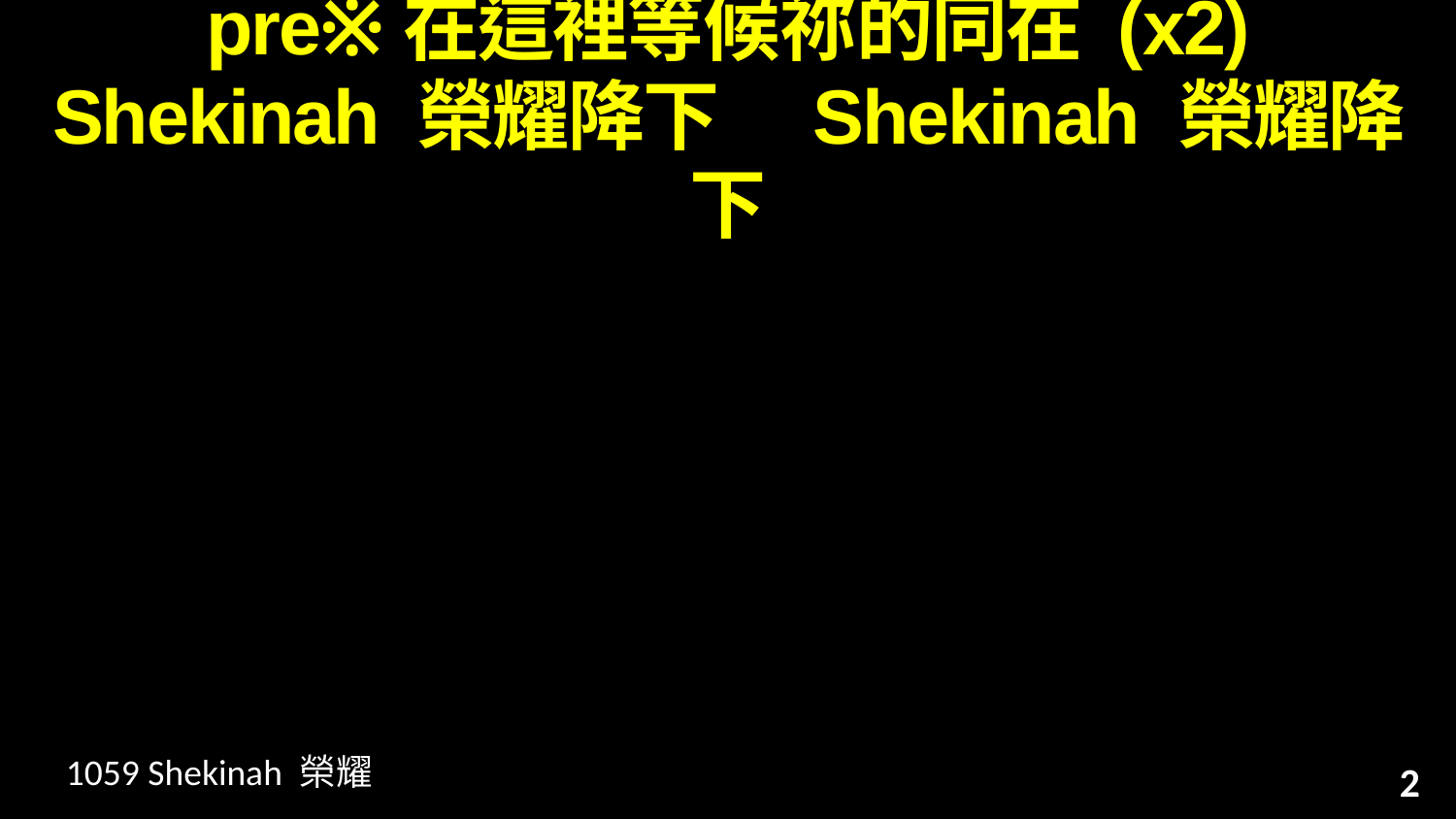

# pre※在這裡等候祢的同在 (x2) Shekinah 榮耀降下　Shekinah 榮耀降下
1059 Shekinah 榮耀
2